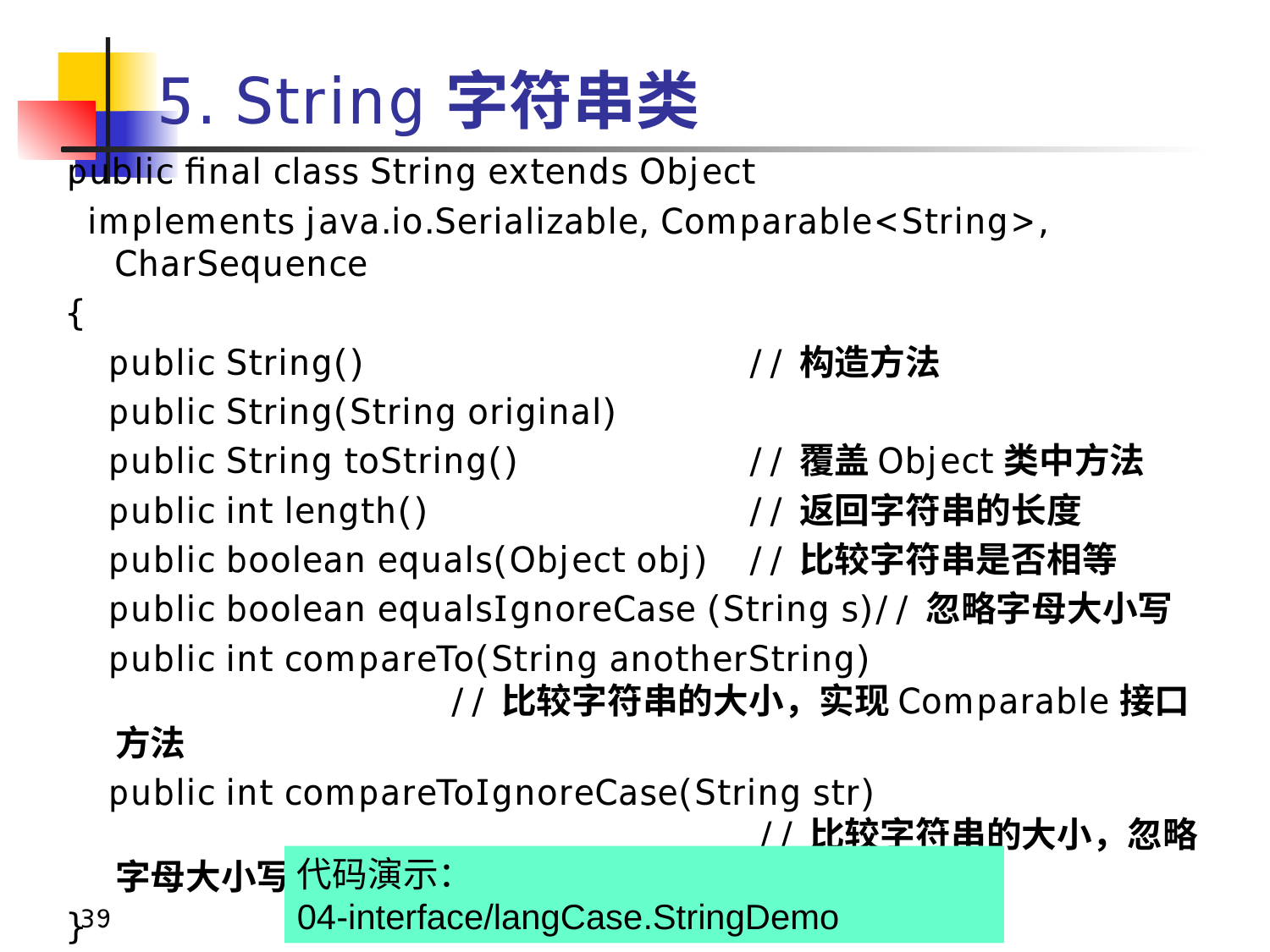

# 5. String字符串类
public final class String extends Object
  implements java.io.Serializable, Comparable<String>, CharSequence
{
    public String()                        		//构造方法
    public String(String original)
    public String toString()               	//覆盖Object类中方法
    public int length()                    	//返回字符串的长度
    public boolean equals(Object obj)  	//比较字符串是否相等
    public boolean equalsIgnoreCase (String s)//忽略字母大小写
    public int compareTo(String anotherString)					        //比较字符串的大小，实现Comparable接口方法
    public int compareToIgnoreCase(String str)  							 //比较字符串的大小，忽略字母大小写
}
代码演示：
04-interface/langCase.StringDemo
39